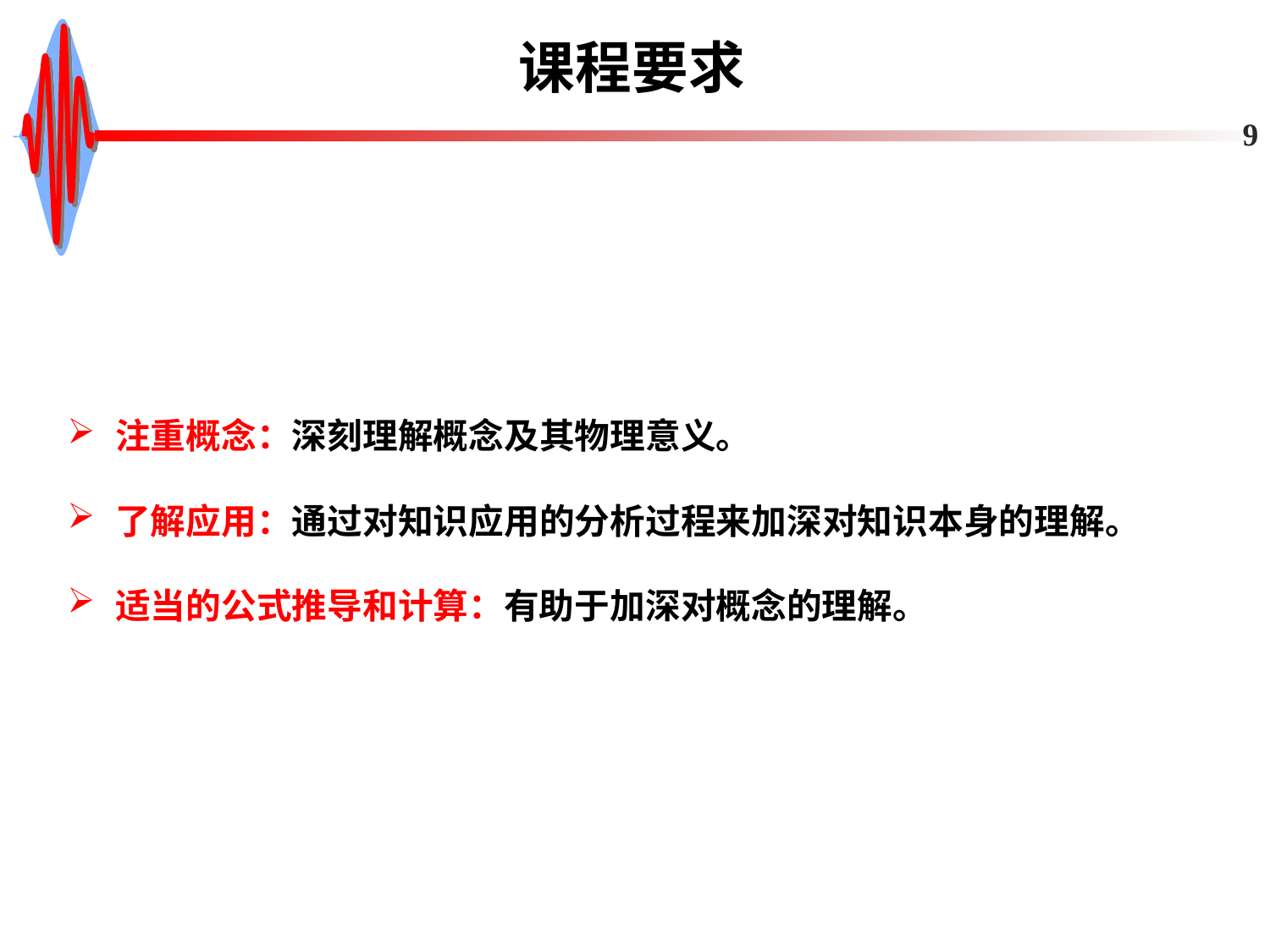

# 课程要求
9
注重概念：深刻理解概念及其物理意义。
了解应用：通过对知识应用的分析过程来加深对知识本身的理解。
适当的公式推导和计算：有助于加深对概念的理解。